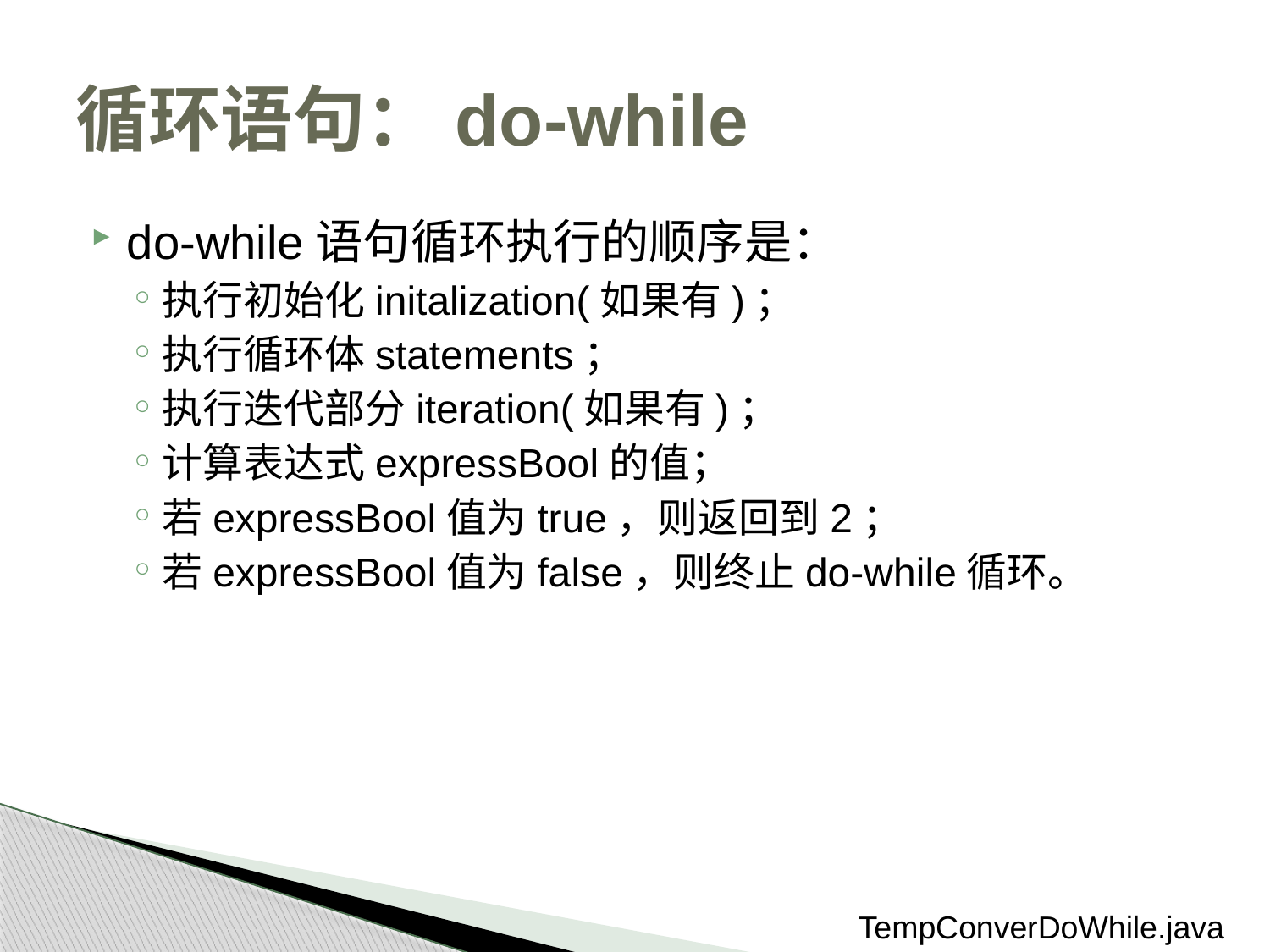

# 循环语句：do-while
do-while语句循环执行的顺序是：
执行初始化initalization(如果有)；
执行循环体statements；
执行迭代部分iteration(如果有)；
计算表达式expressBool的值；
若expressBool值为true，则返回到2；
若expressBool值为false，则终止do-while循环。

TempConverDoWhile.java